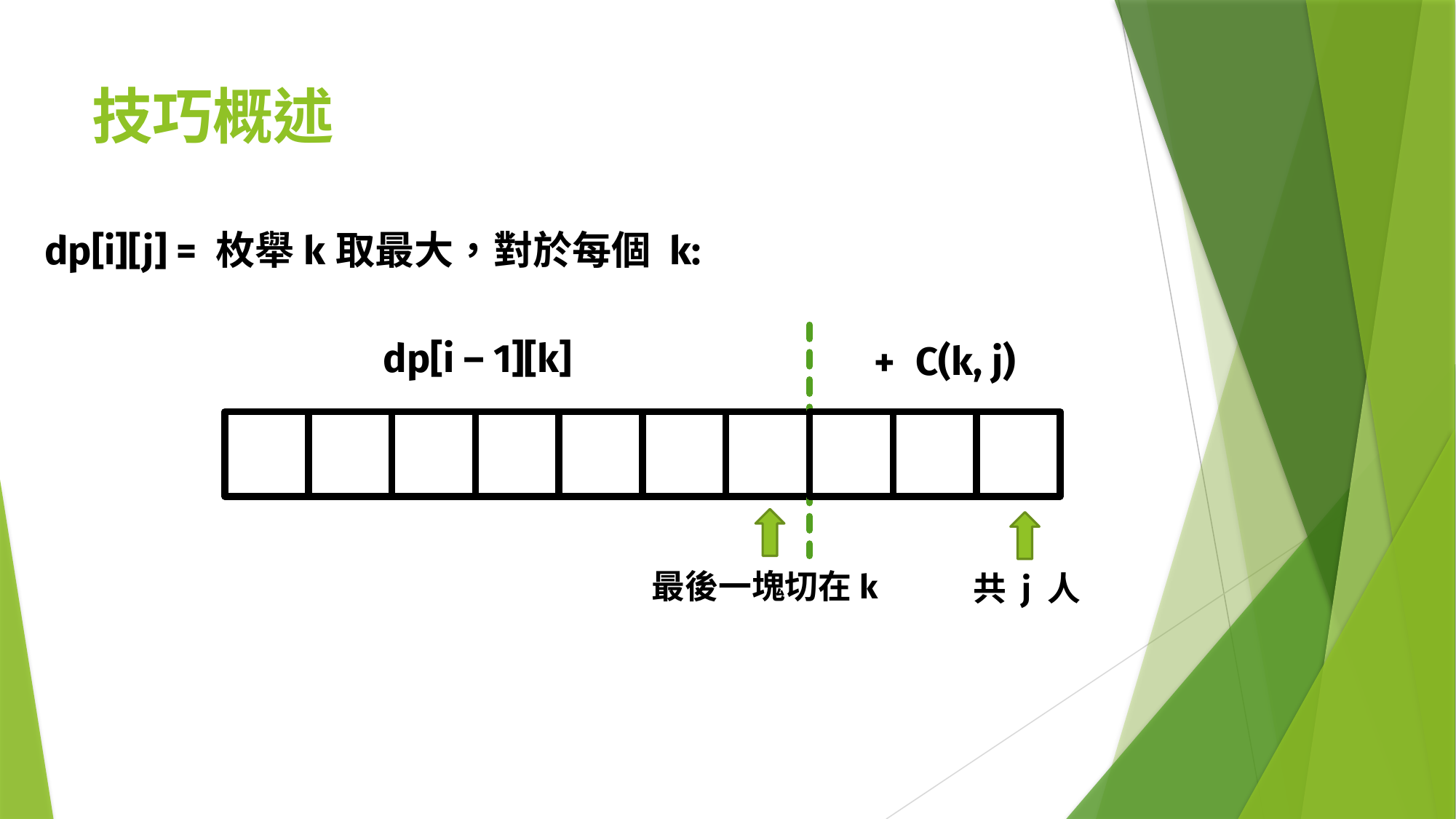

# 技巧概述
dp[i][j] = 枚舉k取最大，對於每個 k:
dp[i – 1][k]
C(k, j)
+

最後一塊切在k
共 j 人